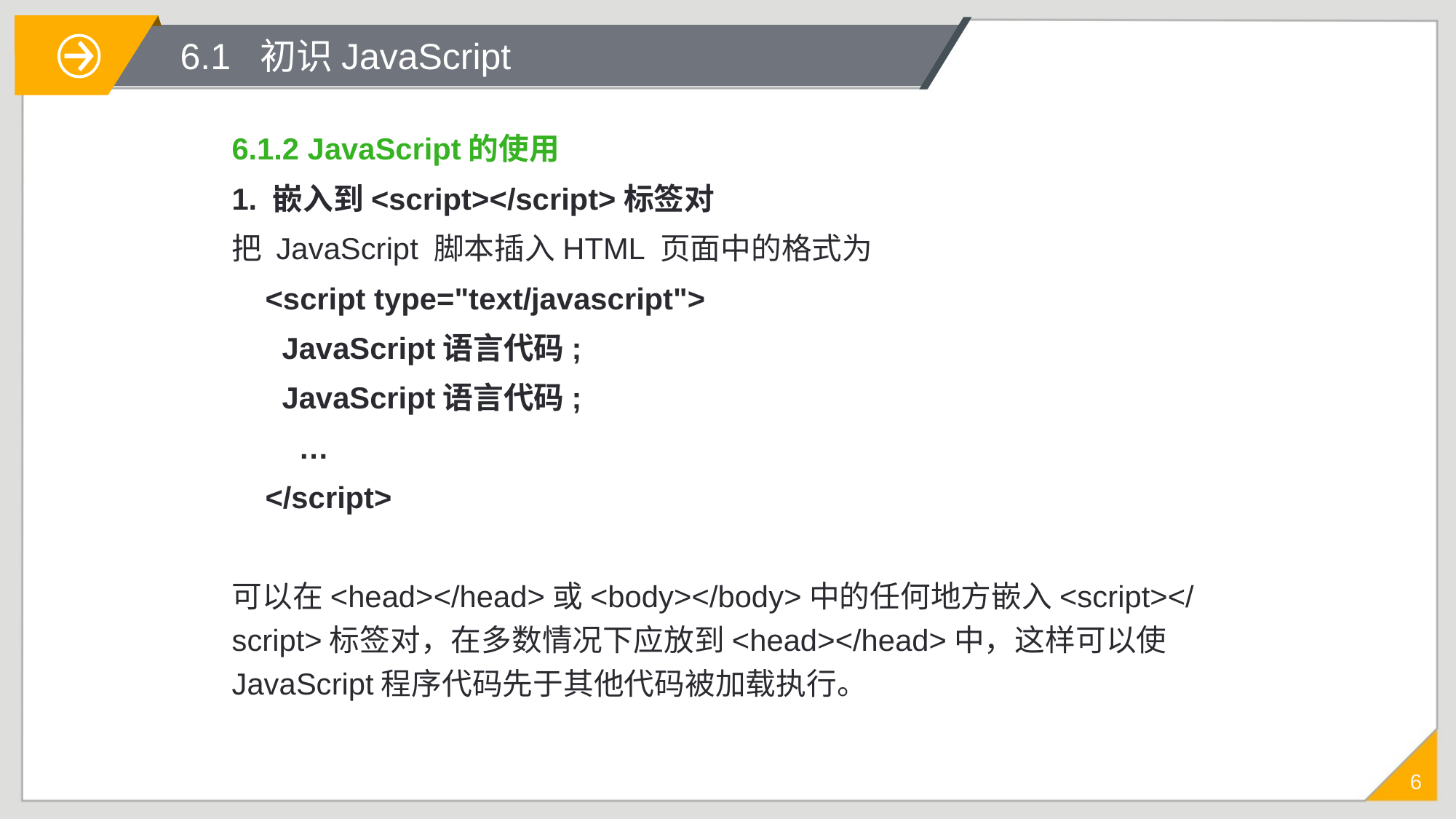

# 6.1  初识JavaScript
6.1.2 JavaScript的使用
1. 嵌入到<script></script>标签对
把 JavaScript 脚本插入HTML 页面中的格式为
    <script type="text/javascript">
      JavaScript语言代码;
      JavaScript语言代码;
        …
    </script>

可以在<head></head>或<body></body>中的任何地方嵌入<script></script>标签对，在多数情况下应放到<head></head>中，这样可以使JavaScript程序代码先于其他代码被加载执行。